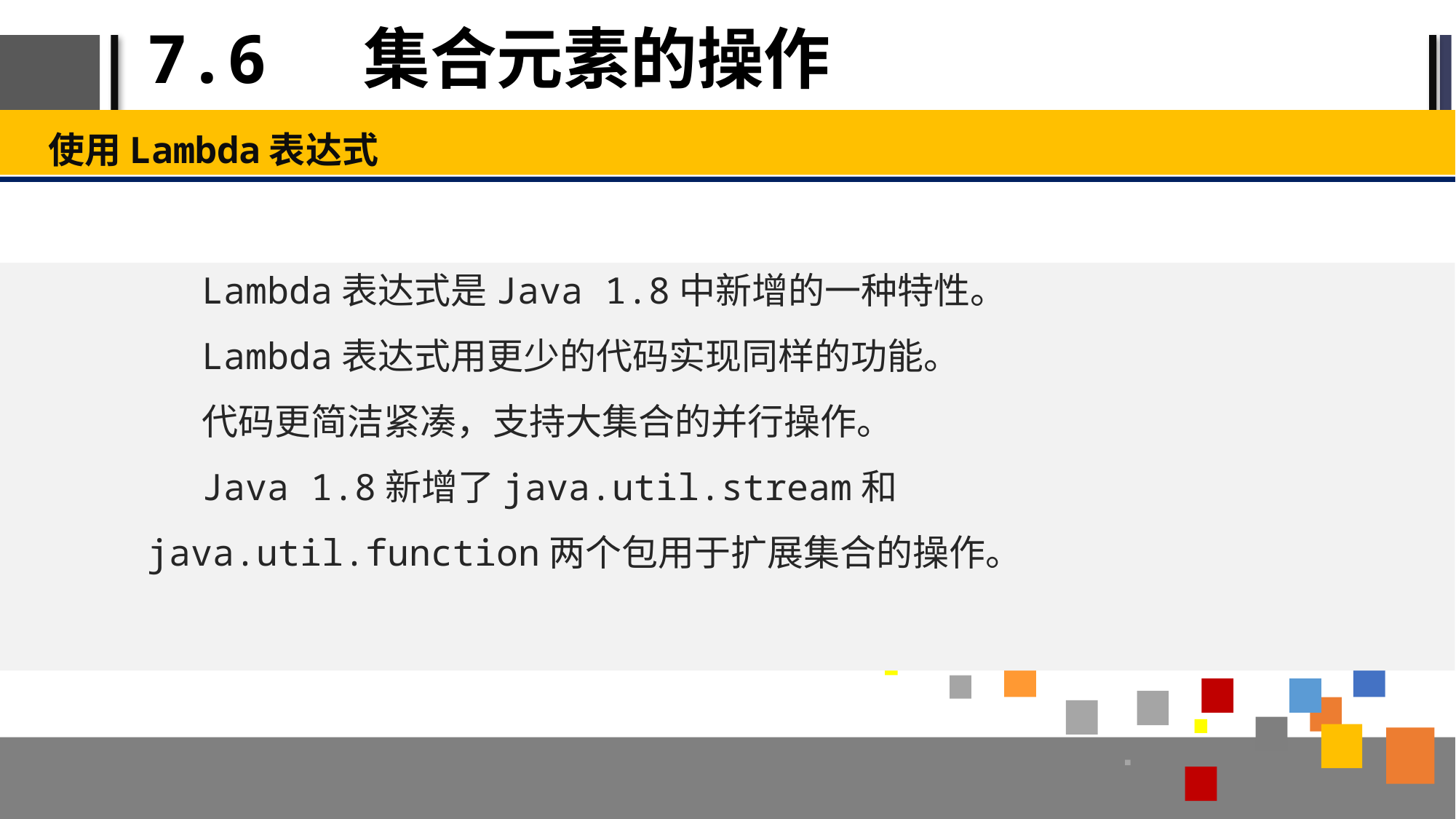

# 7.6  集合元素的操作

使用Lambda表达式

Lambda表达式是Java 1.8中新增的一种特性。
Lambda表达式用更少的代码实现同样的功能。
代码更简洁紧凑，支持大集合的并行操作。
Java 1.8新增了java.util.stream和java.util.function两个包用于扩展集合的操作。